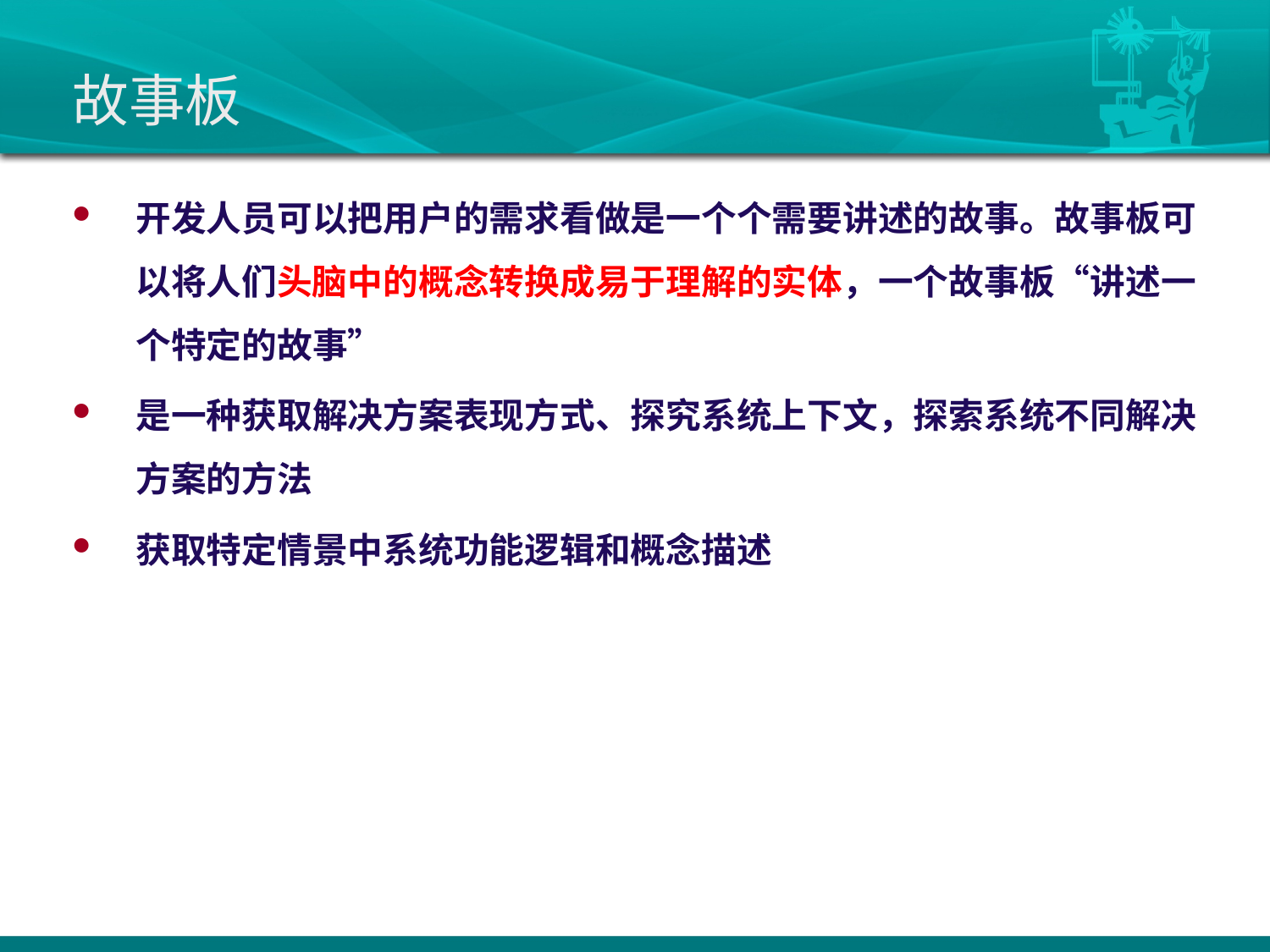

# 故事板
开发人员可以把用户的需求看做是一个个需要讲述的故事。故事板可以将人们头脑中的概念转换成易于理解的实体，一个故事板“讲述一个特定的故事”
是一种获取解决方案表现方式、探究系统上下文，探索系统不同解决方案的方法
获取特定情景中系统功能逻辑和概念描述